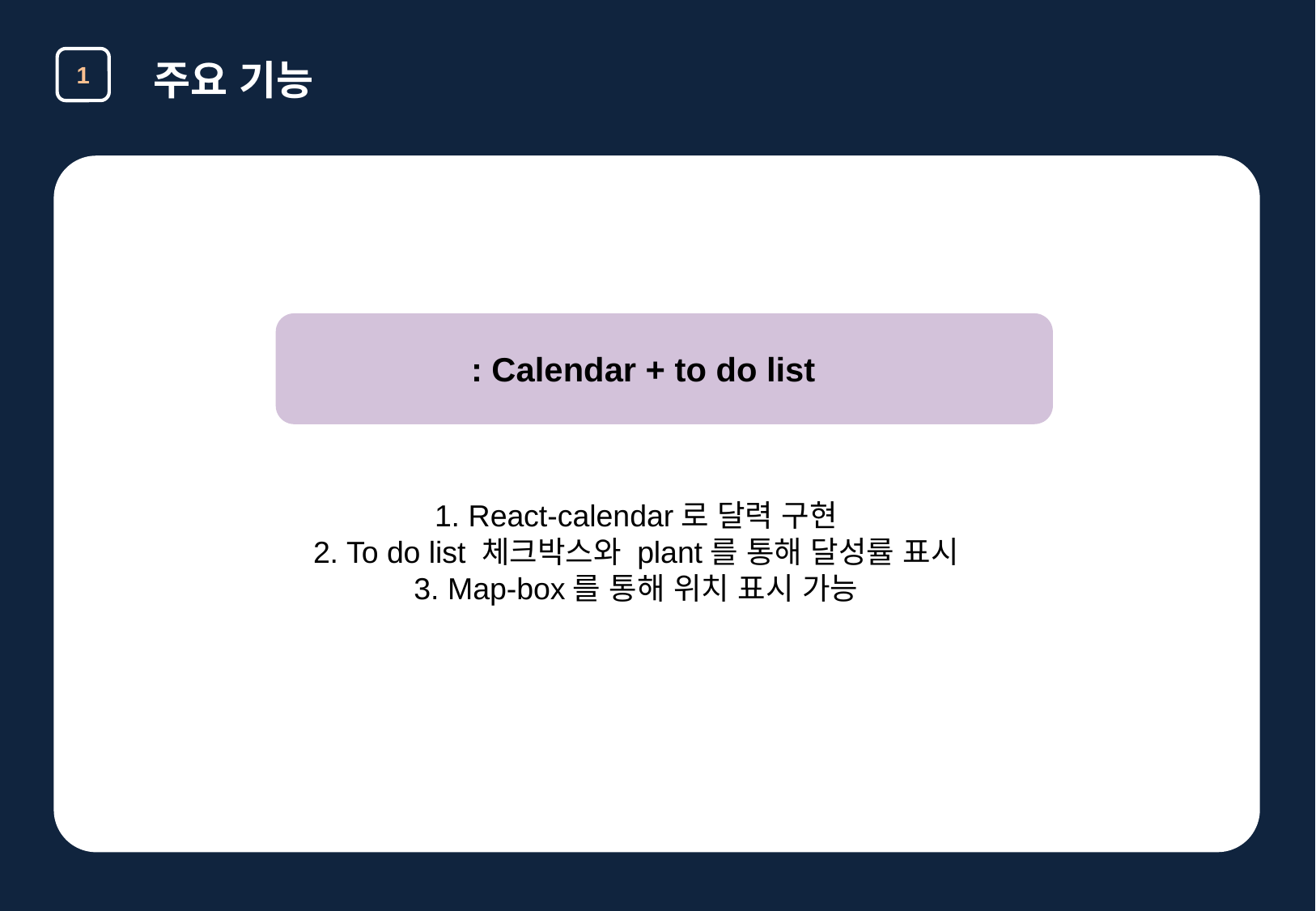

1
주요 기능

: Calendar + to do list
1. React-calendar로 달력 구현
2. To do list 체크박스와 plant를 통해 달성률 표시
3. Map-box를 통해 위치 표시 가능